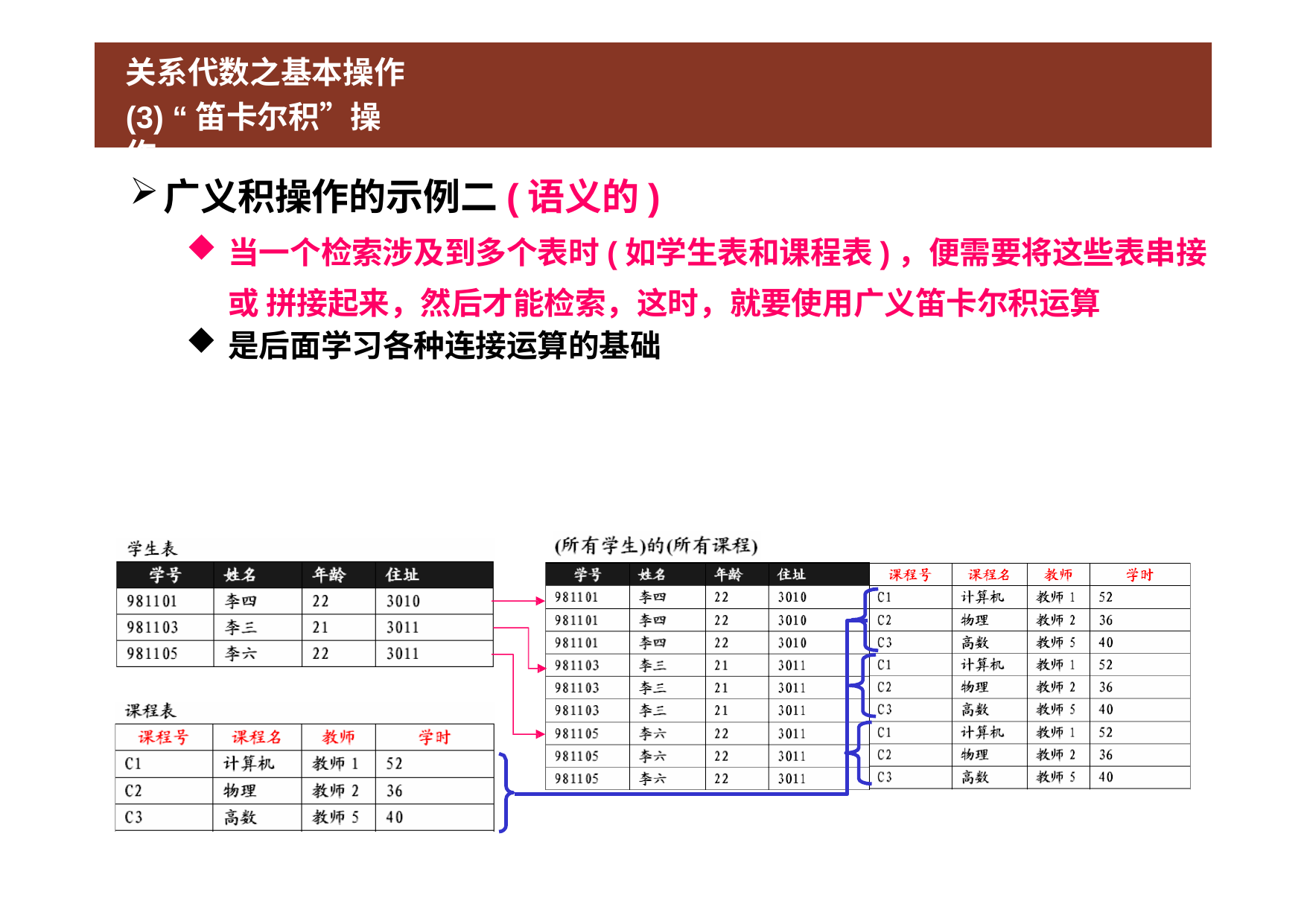

# 关系代数之基本操作
(3) “笛卡尔积”操作
广义积操作的示例二(语义的)
当一个检索涉及到多个表时(如学生表和课程表)，便需要将这些表串接或 拼接起来，然后才能检索，这时，就要使用广义笛卡尔积运算
是后面学习各种连接运算的基础